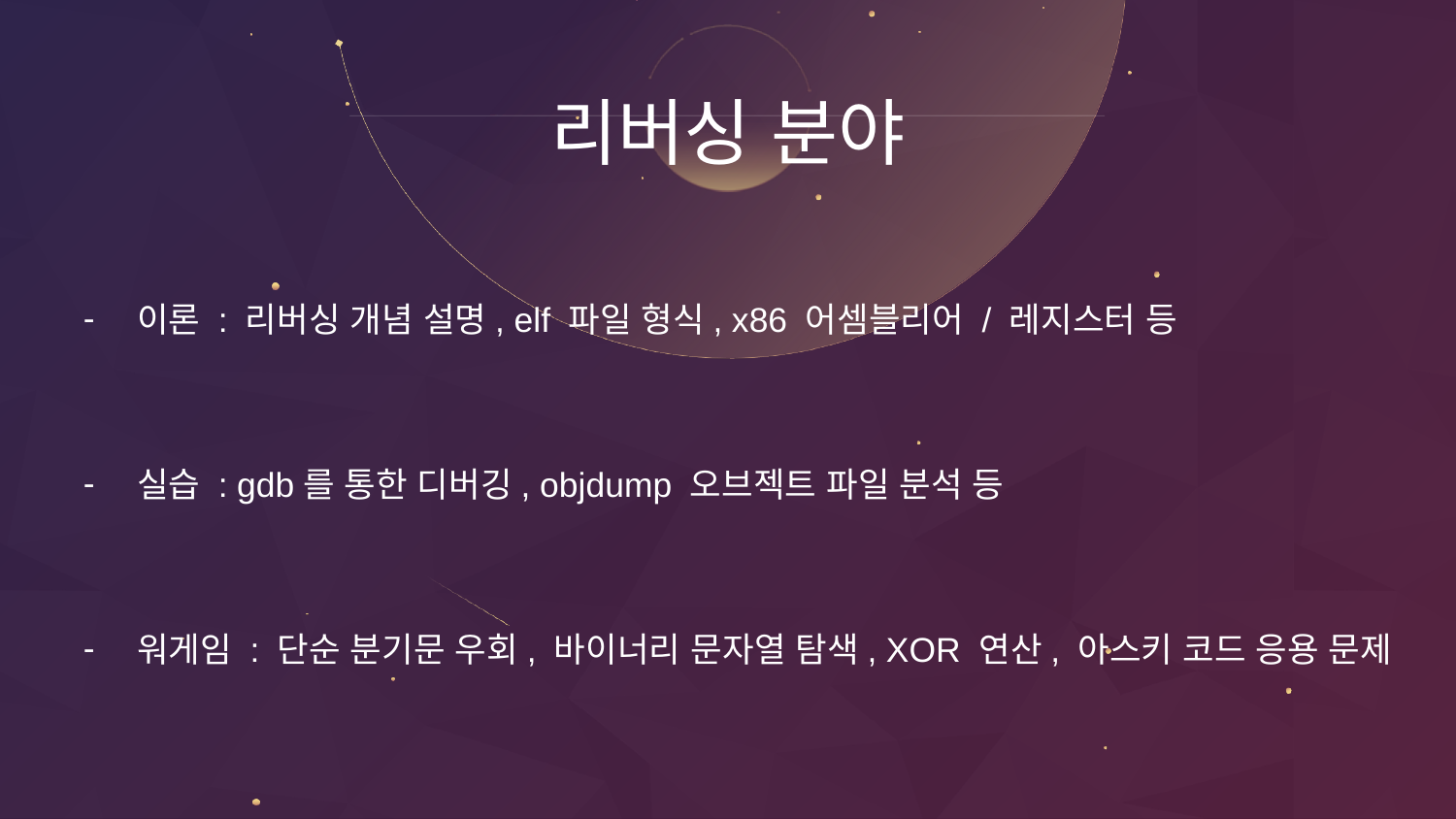

# 리버싱 분야
이론 : 리버싱 개념 설명, elf 파일 형식, x86 어셈블리어 / 레지스터 등

실습 : gdb를 통한 디버깅, objdump 오브젝트 파일 분석 등

워게임 : 단순 분기문 우회, 바이너리 문자열 탐색, XOR 연산, 아스키 코드 응용 문제